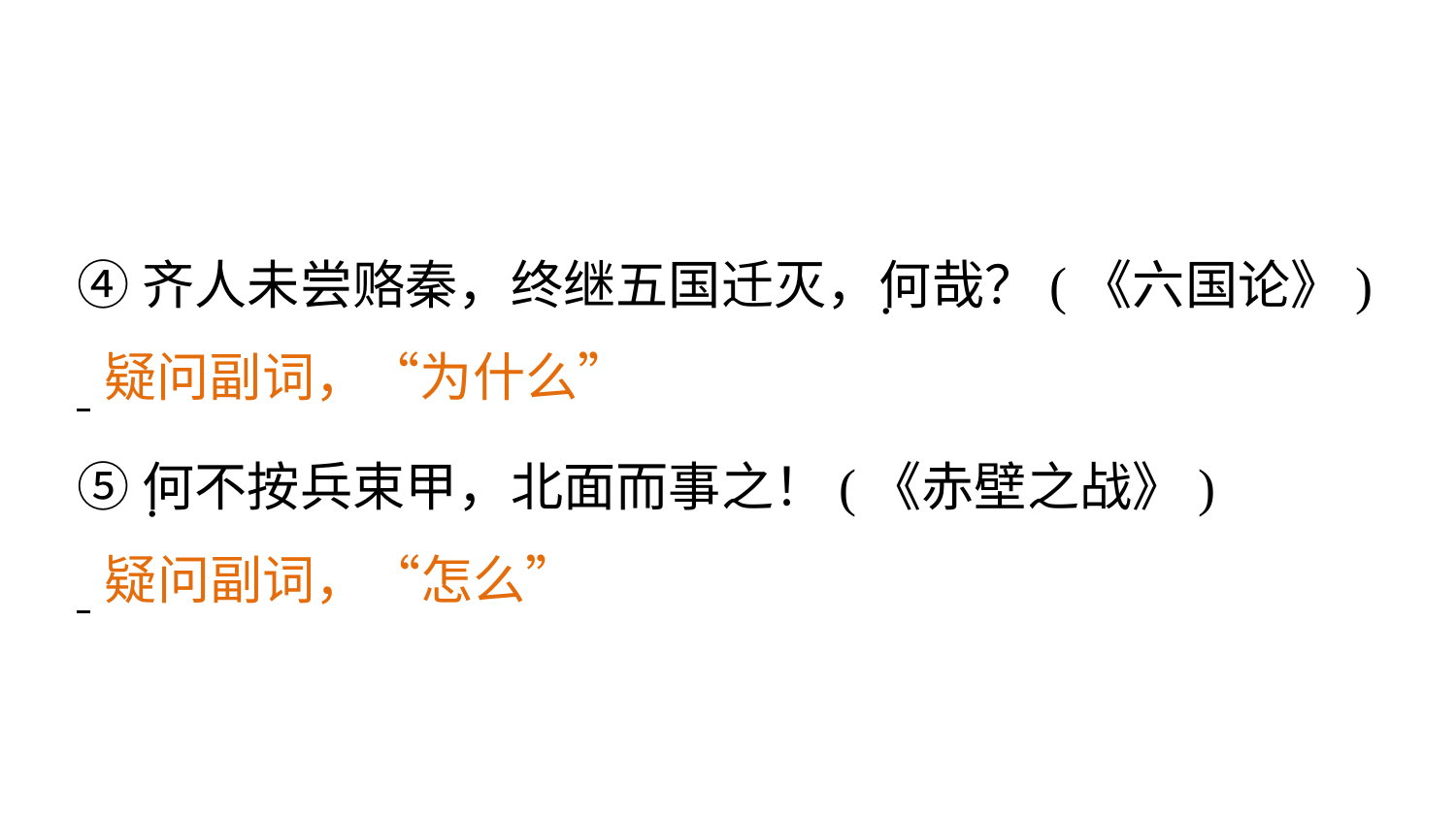

④齐人未尝赂秦，终继五国迁灭，何哉？(《六国论》)

⑤何不按兵束甲，北面而事之！(《赤壁之战》)

.
疑问副词，“为什么”
.
疑问副词，“怎么”